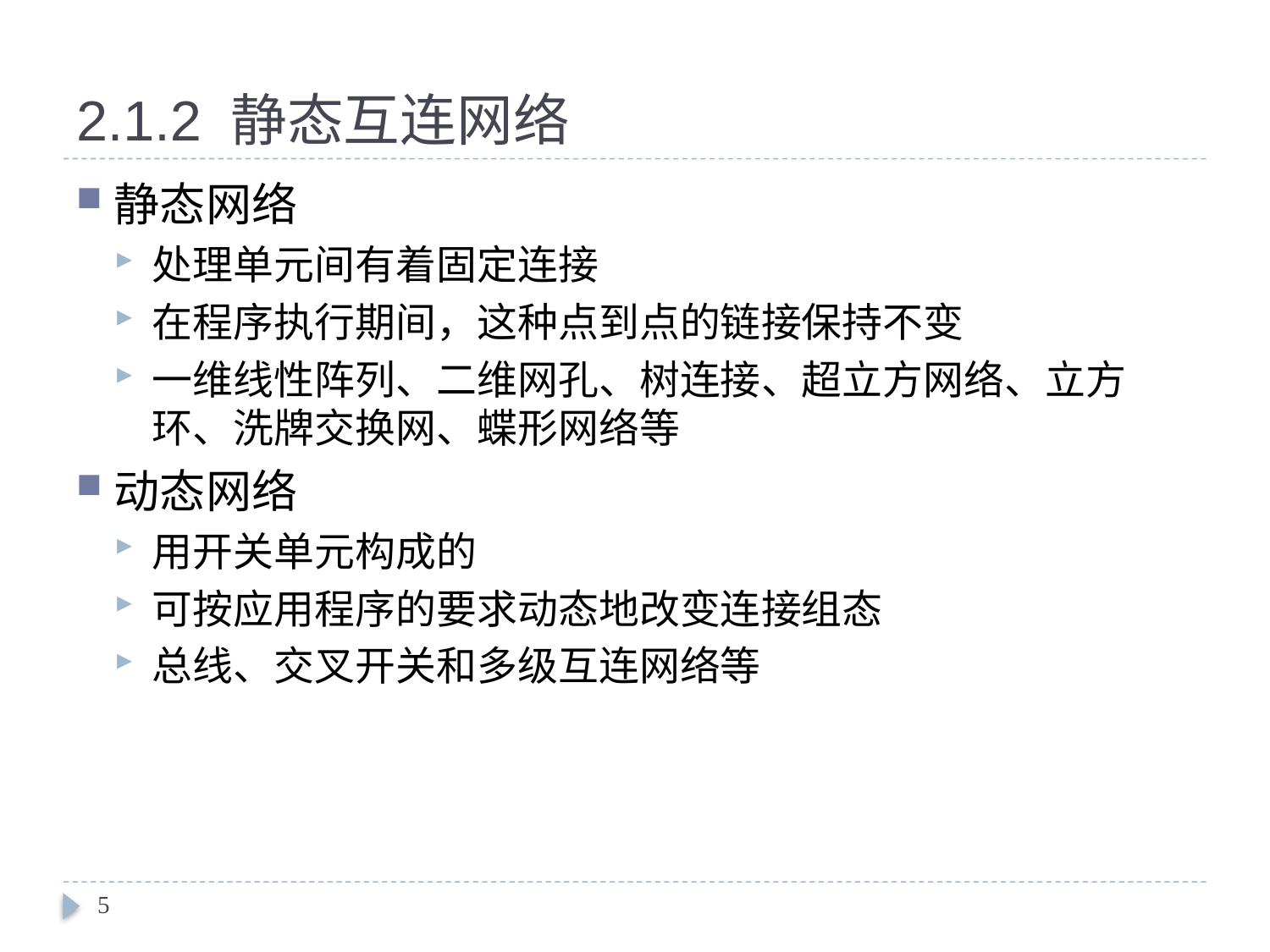

# 2.1.2 静态互连网络
静态网络
处理单元间有着固定连接
在程序执行期间，这种点到点的链接保持不变
一维线性阵列、二维网孔、树连接、超立方网络、立方环、洗牌交换网、蝶形网络等
动态网络
用开关单元构成的
可按应用程序的要求动态地改变连接组态
总线、交叉开关和多级互连网络等
5